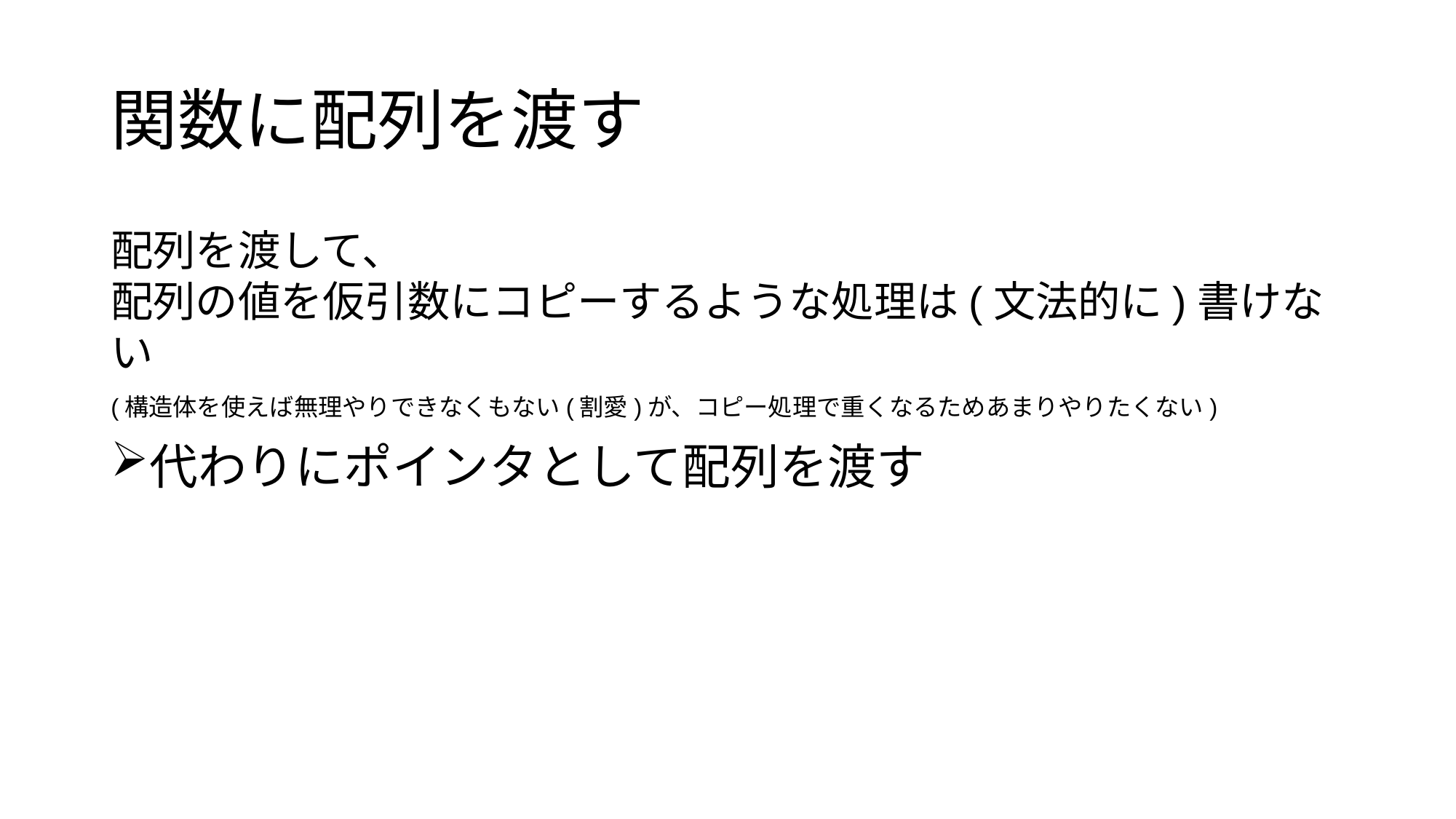

# 関数に配列を渡す
配列を渡して、
配列の値を仮引数にコピーするような処理は(文法的に)書けない
(構造体を使えば無理やりできなくもない(割愛)が、コピー処理で重くなるためあまりやりたくない)
代わりにポインタとして配列を渡す